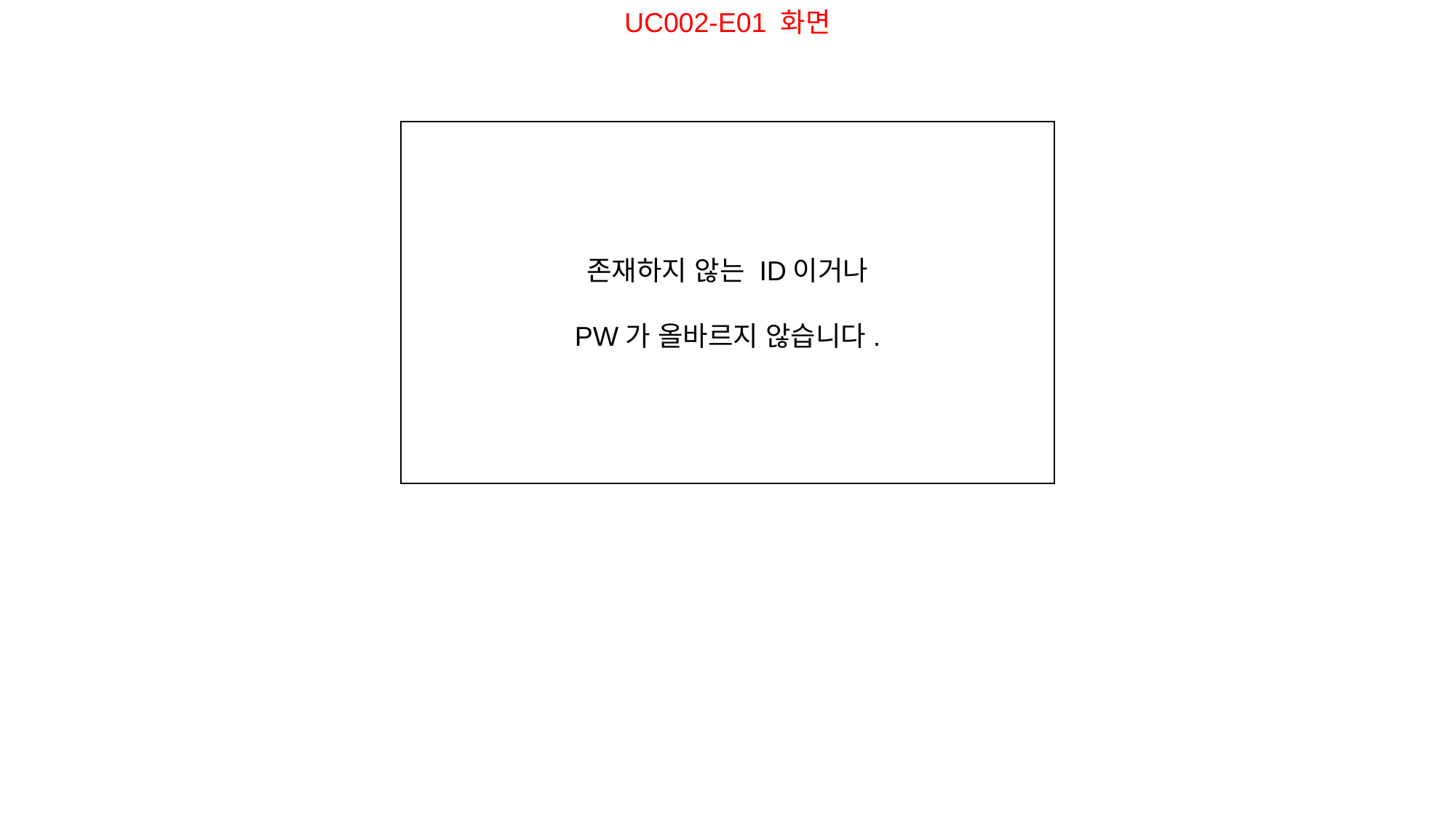

UC002-E01 화면
존재하지 않는 ID이거나

PW가 올바르지 않습니다.